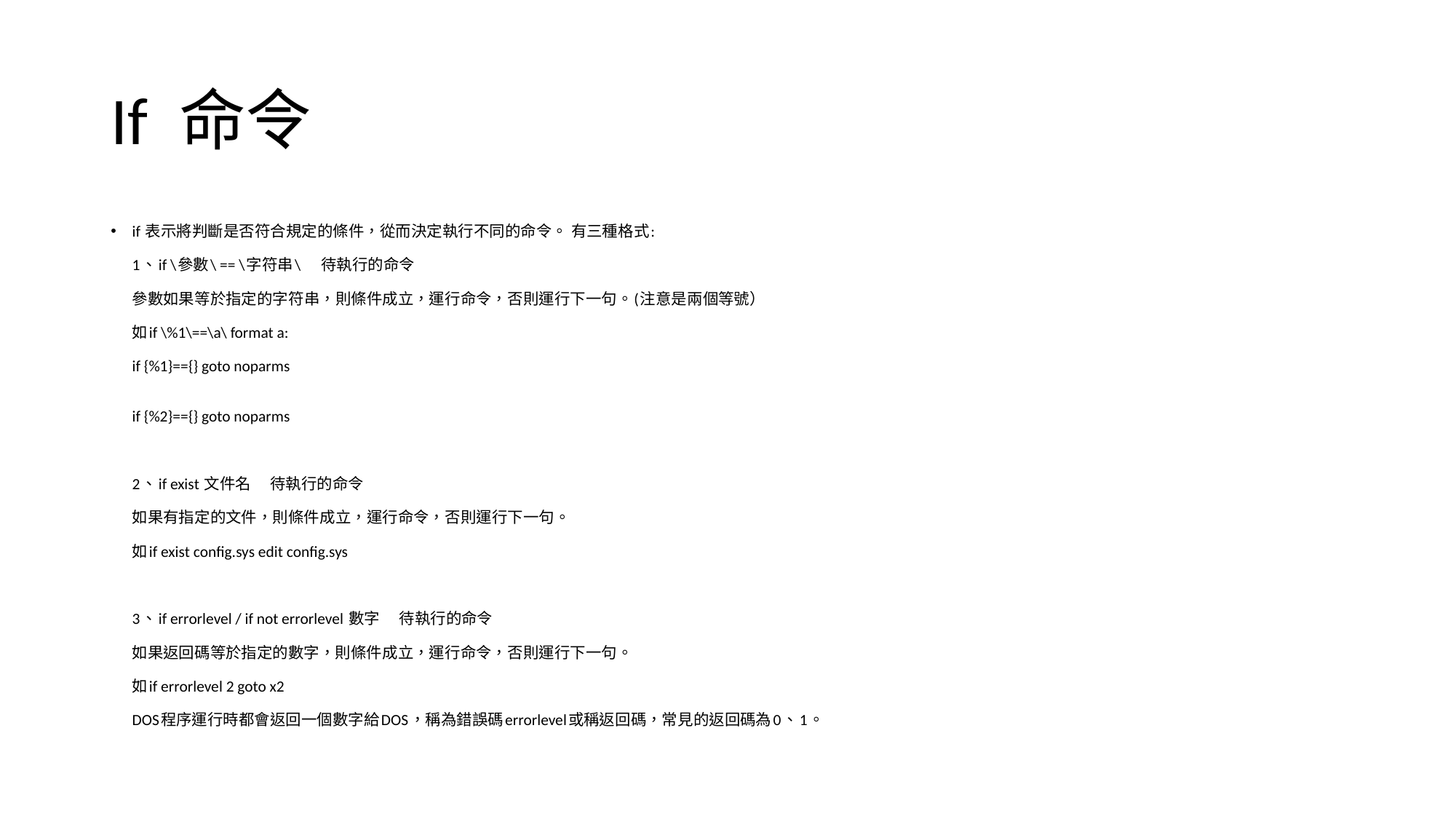

# If 命令
if 表示將判斷是否符合規定的條件，從而決定執行不同的命令。 有三種格式:
 
1、if \參數\ == \字符串\ 　待執行的命令
 
參數如果等於指定的字符串，則條件成立，運行命令，否則運行下一句。(注意是兩個等號）
 
如if \%1\==\a\ format a:
 
if {%1}=={} goto noparms
 
 
if {%2}=={} goto noparms
 
 
 
2、if exist 文件名　 待執行的命令
 
如果有指定的文件，則條件成立，運行命令，否則運行下一句。
 
如if exist config.sys edit config.sys
 
 
 
3、if errorlevel / if not errorlevel 數字　 待執行的命令
 
如果返回碼等於指定的數字，則條件成立，運行命令，否則運行下一句。
 
如if errorlevel 2 goto x2 　
 
DOS程序運行時都會返回一個數字給DOS，稱為錯誤碼errorlevel或稱返回碼，常見的返回碼為0、1。